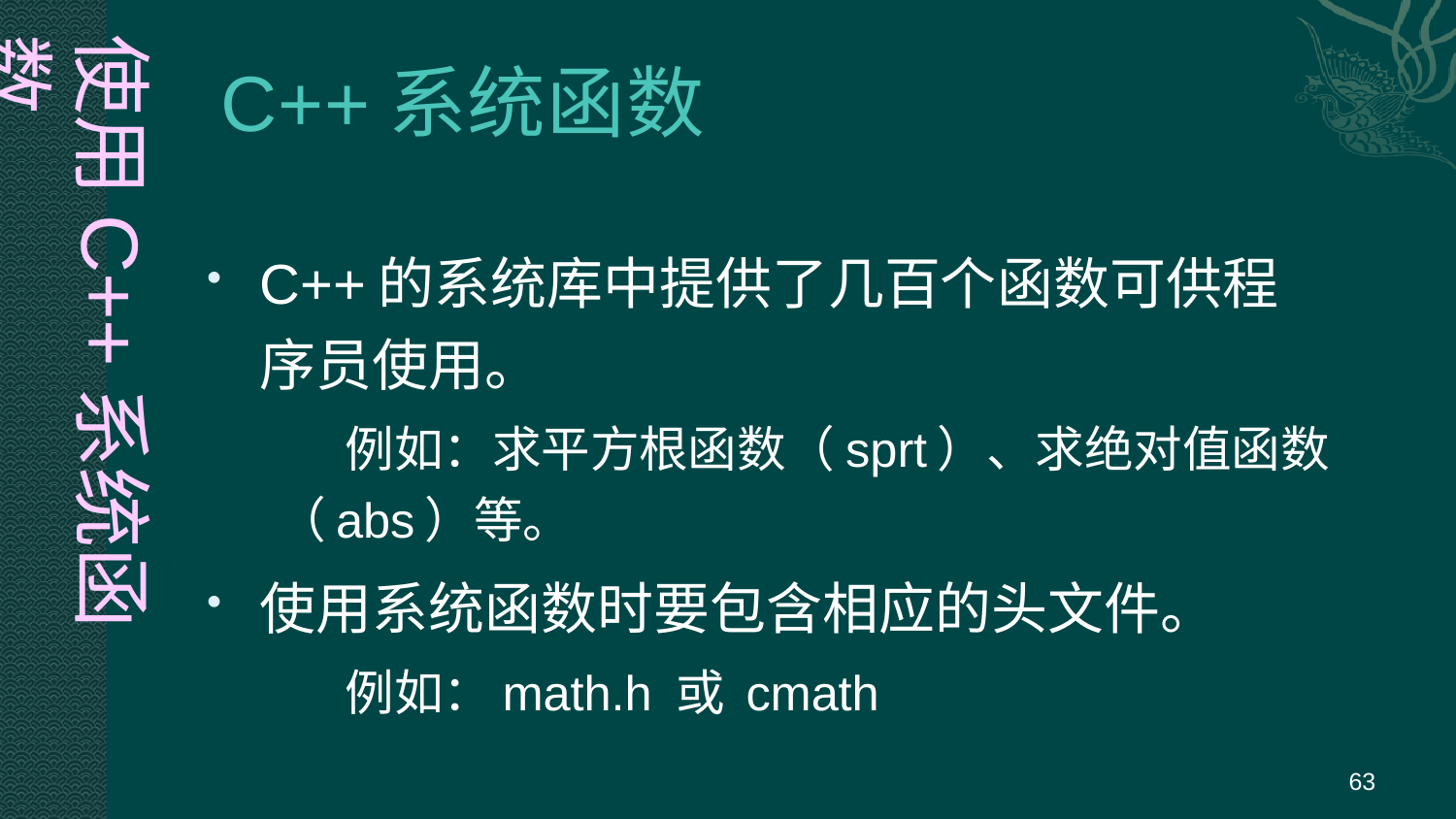

使用C++系统函数
# C++系统函数
C++的系统库中提供了几百个函数可供程序员使用。
例如：求平方根函数（sprt）、求绝对值函数（abs）等。
使用系统函数时要包含相应的头文件。
例如：math.h 或 cmath
63